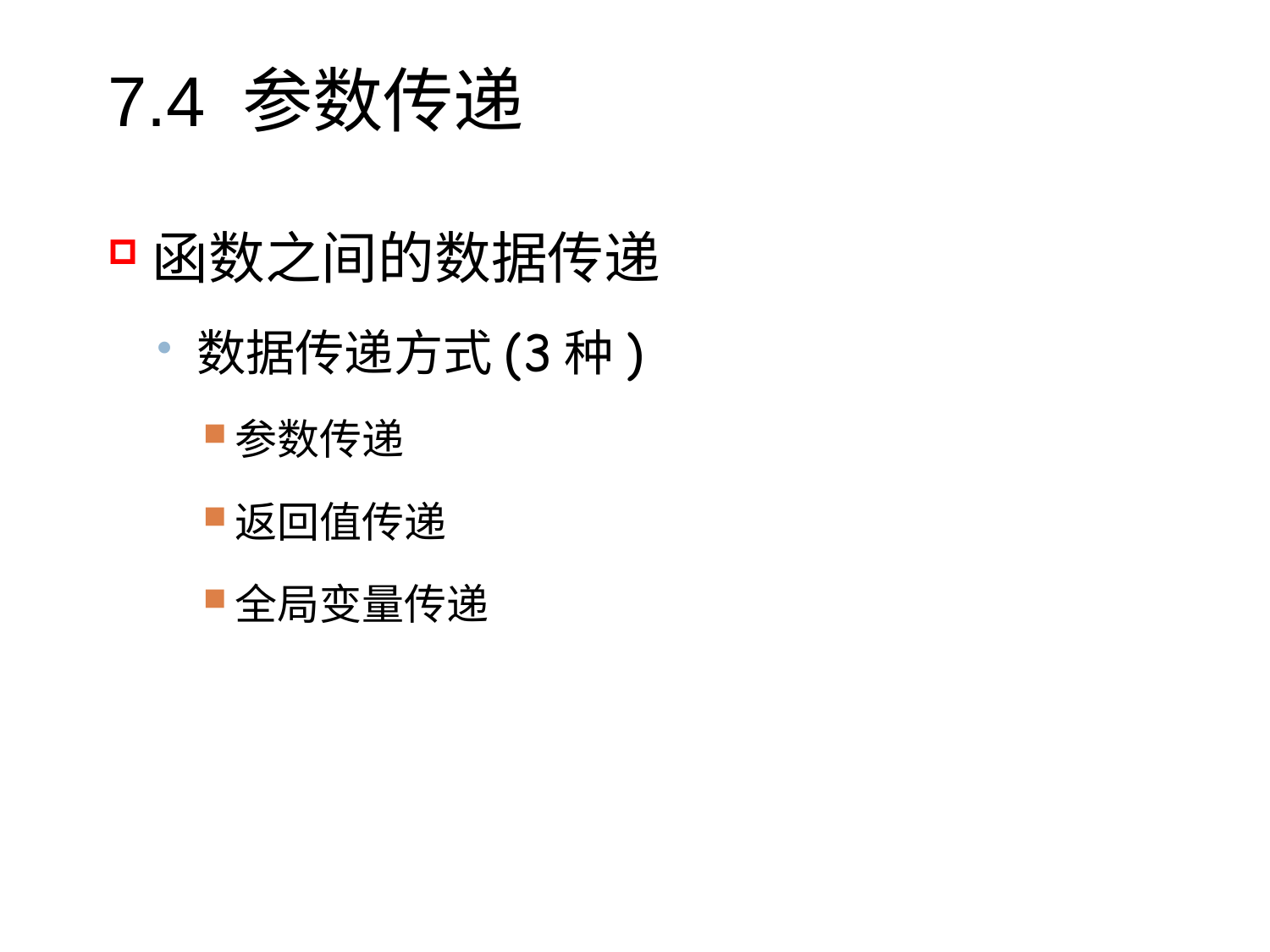

# 7.4 参数传递
函数之间的数据传递
数据传递方式(3种)
参数传递
返回值传递
全局变量传递